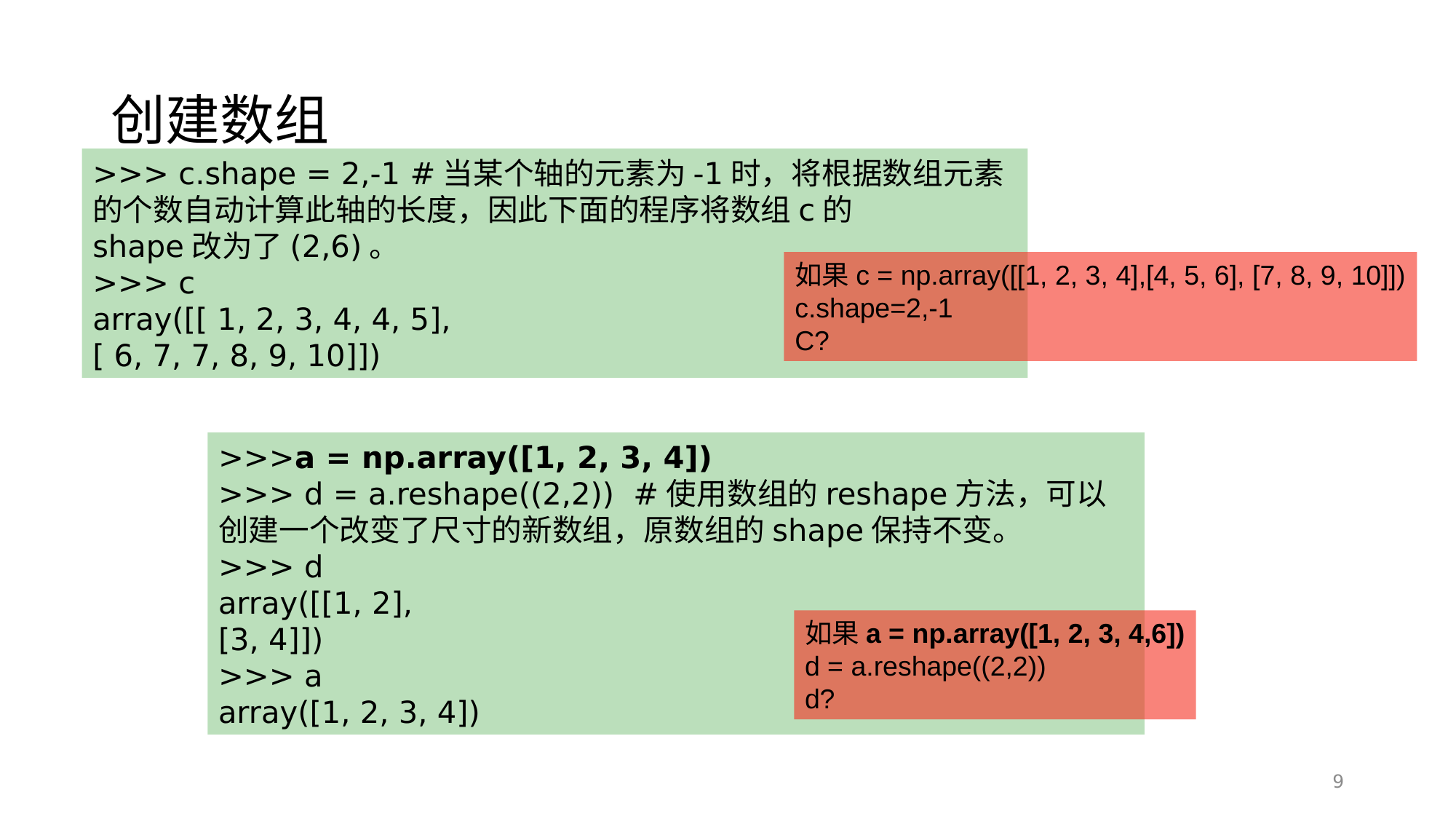

# 创建数组

>>> c.shape = 2,-1 #当某个轴的元素为-1时，将根据数组元素的个数自动计算此轴的长度，因此下面的程序将数组c的
shape改为了(2,6)。
>>> c
array([[ 1, 2, 3, 4, 4, 5],
[ 6, 7, 7, 8, 9, 10]])
如果c = np.array([[1, 2, 3, 4],[4, 5, 6], [7, 8, 9, 10]])
c.shape=2,-1
C?
>>>a = np.array([1, 2, 3, 4])
>>> d = a.reshape((2,2))  #使用数组的reshape方法，可以创建一个改变了尺寸的新数组，原数组的shape保持不变。
>>> d
array([[1, 2],
[3, 4]])
>>> a
array([1, 2, 3, 4])
如果a = np.array([1, 2, 3, 4,6])
d = a.reshape((2,2))
d?
9